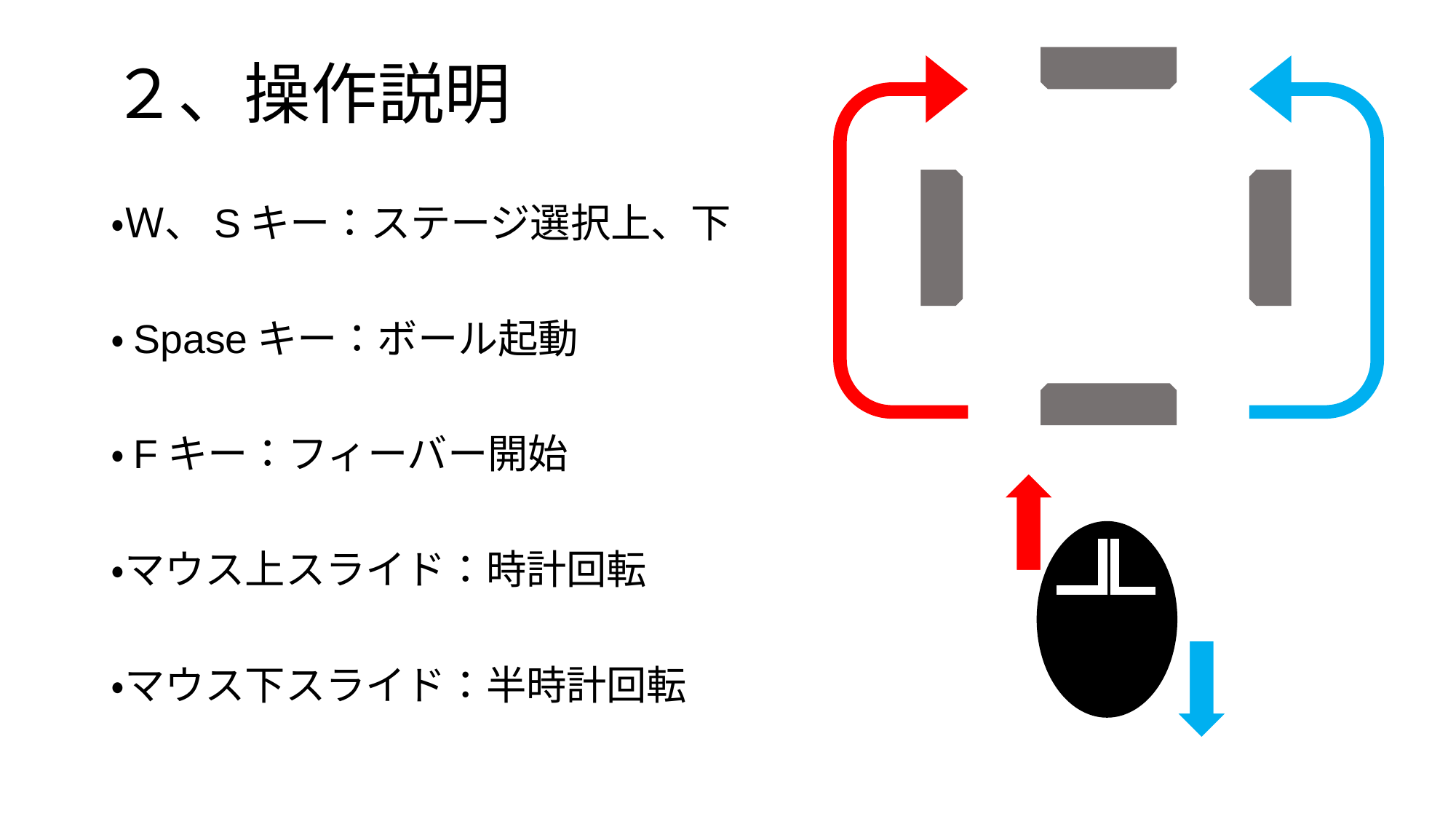

# ２、操作説明

・Ｗ、Sキー：ステージ選択上、下

・Spaseキー：ボール起動

・Fキー：フィーバー開始

・マウス上スライド：時計回転

・マウス下スライド：半時計回転